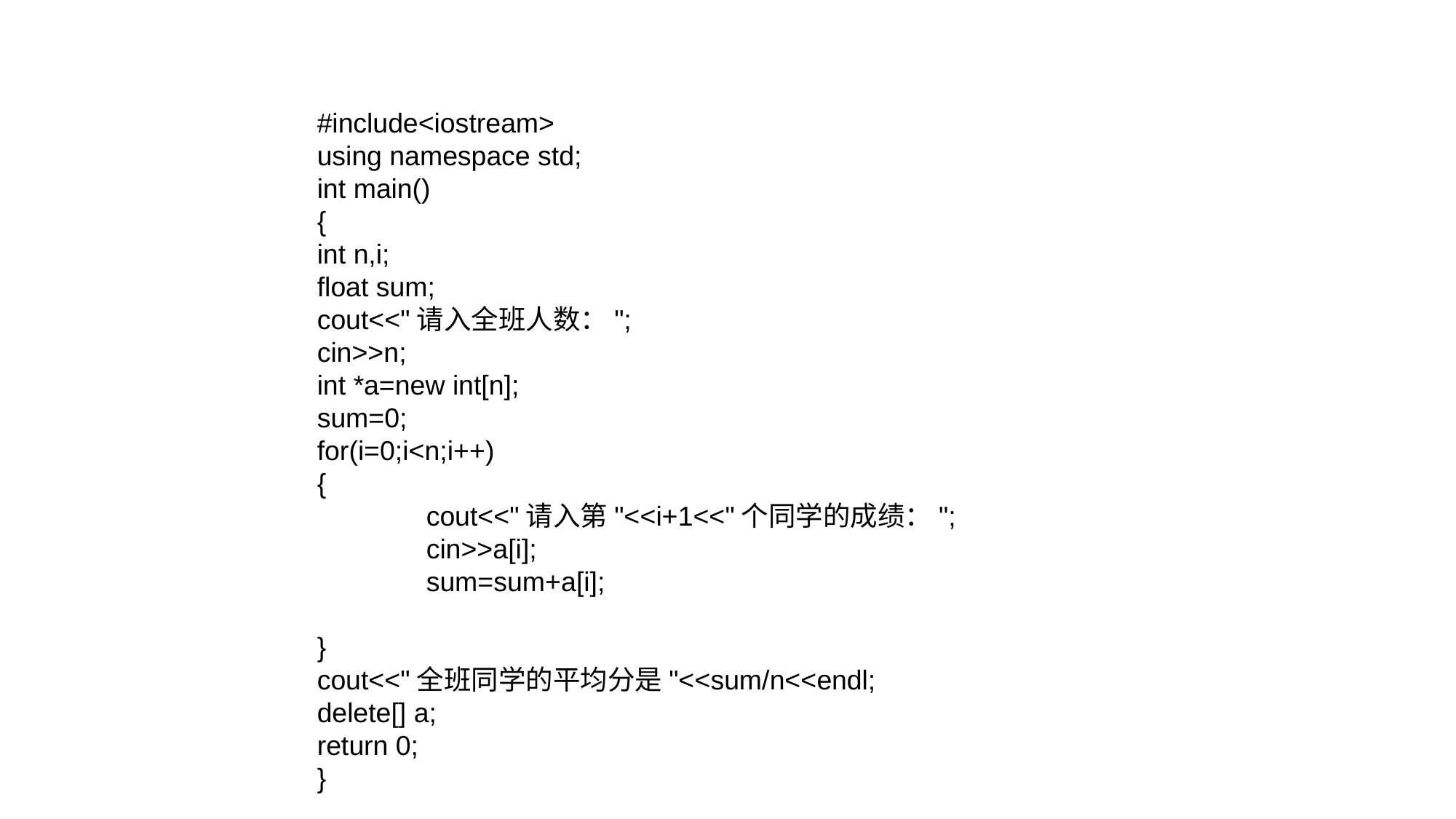

#include<iostream>
using namespace std;
int main()
{
int n,i;
float sum;
cout<<"请入全班人数：";
cin>>n;
int *a=new int[n];
sum=0;
for(i=0;i<n;i++)
{
	cout<<"请入第"<<i+1<<"个同学的成绩：";
	cin>>a[i];
	sum=sum+a[i];

}
cout<<"全班同学的平均分是"<<sum/n<<endl;
delete[] a;
return 0;
}